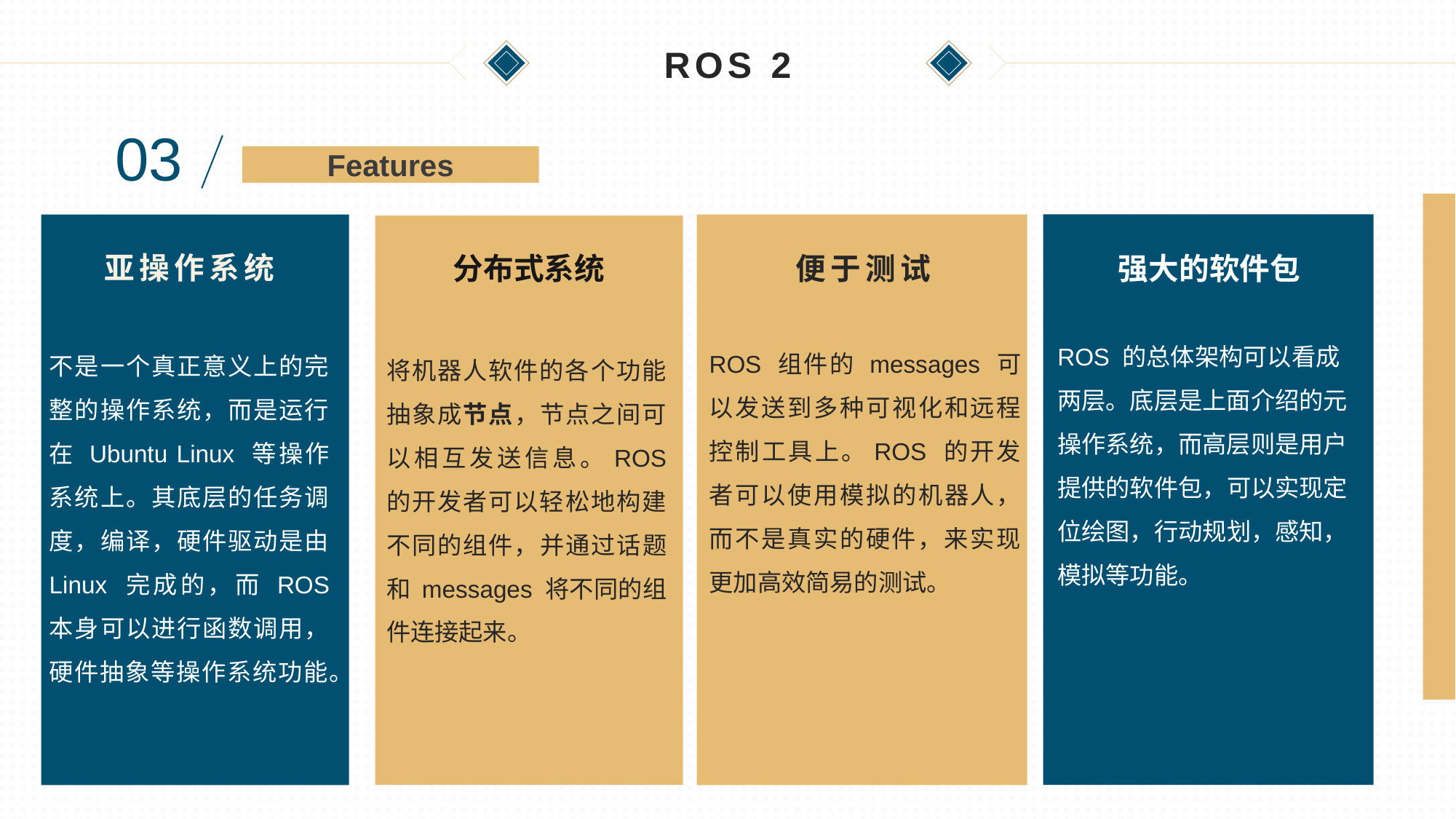

# ROS 2
03
Features

亚操作系统
不是一个真正意义上的完整的操作系统，而是运行在 Ubuntu Linux 等操作系统上。其底层的任务调度，编译，硬件驱动是由 Linux 完成的，而 ROS 本身可以进行函数调用，硬件抽象等操作系统功能。
便于测试
ROS 组件的 messages 可以发送到多种可视化和远程控制工具上。ROS 的开发者可以使用模拟的机器人，而不是真实的硬件，来实现更加高效简易的测试。
分布式系统
将机器人软件的各个功能抽象成节点，节点之间可以相互发送信息。ROS 的开发者可以轻松地构建不同的组件，并通过话题和 messages 将不同的组件连接起来。
强大的软件包
ROS 的总体架构可以看成两层。底层是上面介绍的元操作系统，而高层则是用户提供的软件包，可以实现定位绘图，行动规划，感知，模拟等功能。